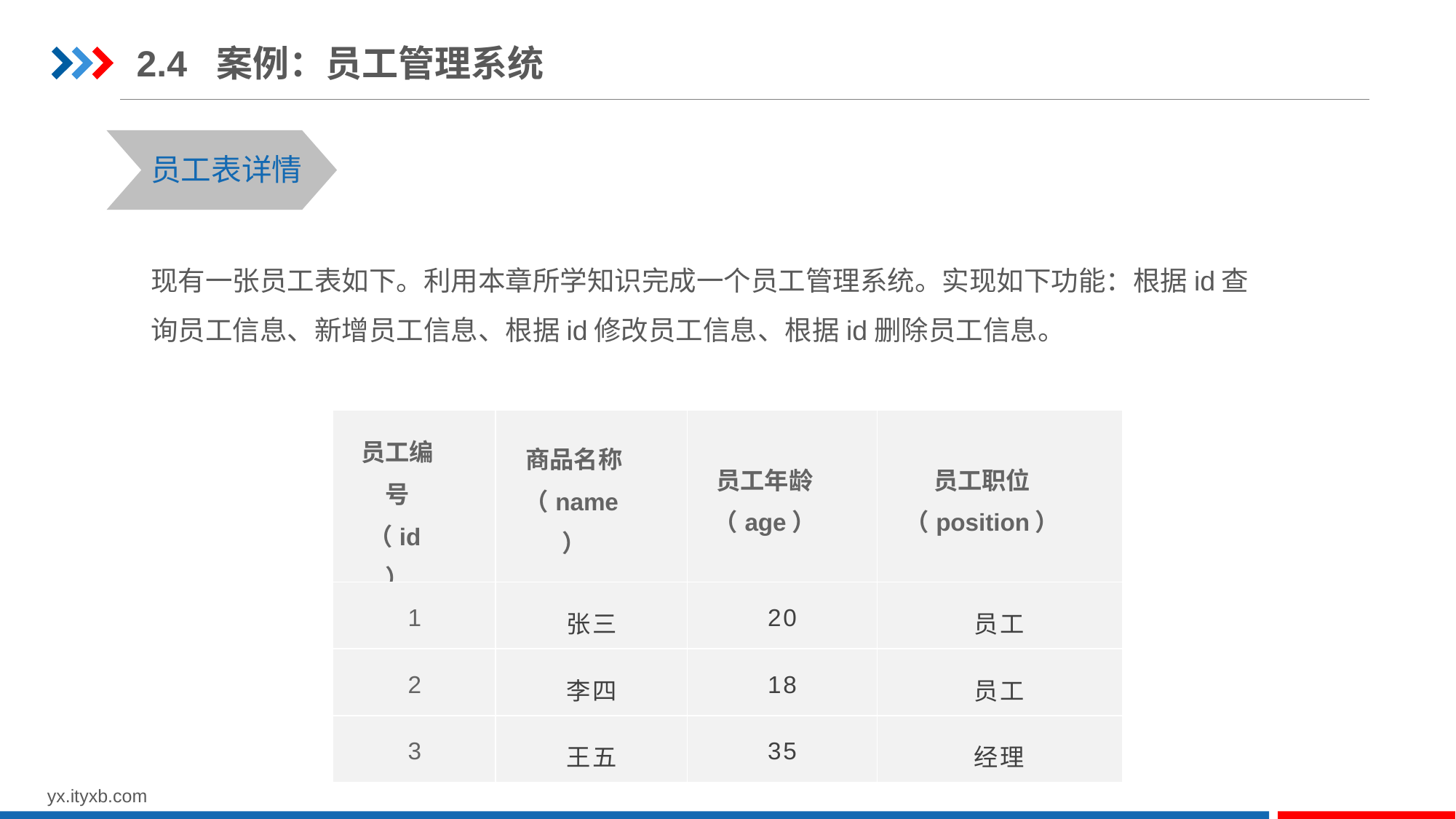

2.4  案例：员工管理系统

员工表详情
现有一张员工表如下。利用本章所学知识完成一个员工管理系统。实现如下功能：根据id查询员工信息、新增员工信息、根据id修改员工信息、根据id删除员工信息。
| 员工编号（id） | 商品名称（name） | 员工年龄（age） | 员工职位（position） |
| --- | --- | --- | --- |
| 1 | 张三 | 20 | 员工 |
| 2 | 李四 | 18 | 员工 |
| 3 | 王五 | 35 | 经理 |